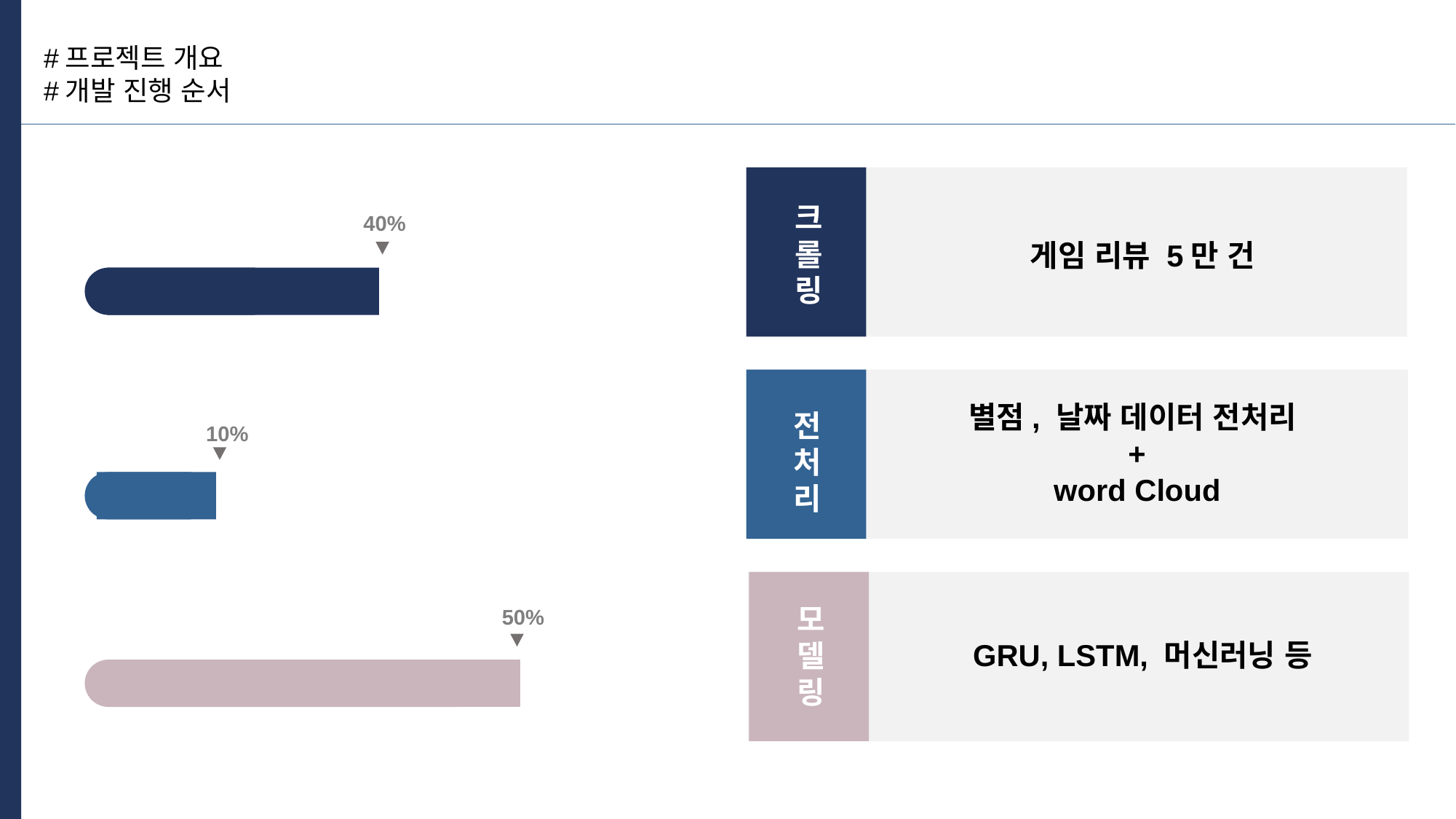

#프로젝트 개요
#개발 진행 순서

크롤링
40%
게임 리뷰 5만 건

별점, 날짜 데이터 전처리
+
word Cloud
전처리
10%

모델링
50%
GRU, LSTM, 머신러닝 등